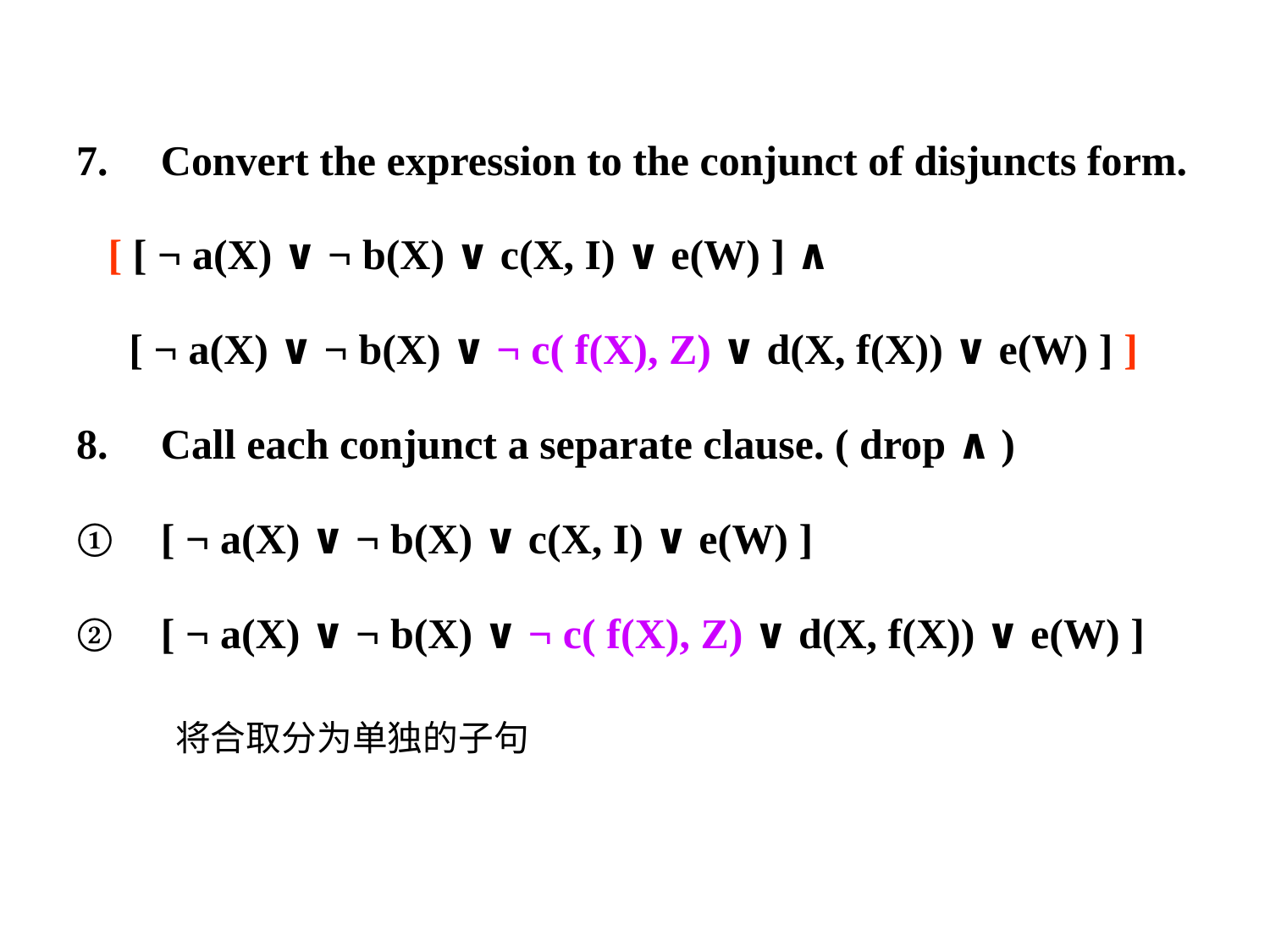

Convert the expression to the conjunct of disjuncts form.
   [ [ ¬ a(X) ∨ ¬ b(X) ∨ c(X, I) ∨ e(W) ] ∧
     [ ¬ a(X) ∨ ¬ b(X) ∨ ¬ c( f(X), Z) ∨ d(X, f(X)) ∨ e(W) ] ]
Call each conjunct a separate clause. ( drop ∧ )
[ ¬ a(X) ∨ ¬ b(X) ∨ c(X, I) ∨ e(W) ]
[ ¬ a(X) ∨ ¬ b(X) ∨ ¬ c( f(X), Z) ∨ d(X, f(X)) ∨ e(W) ]
将合取分为单独的子句